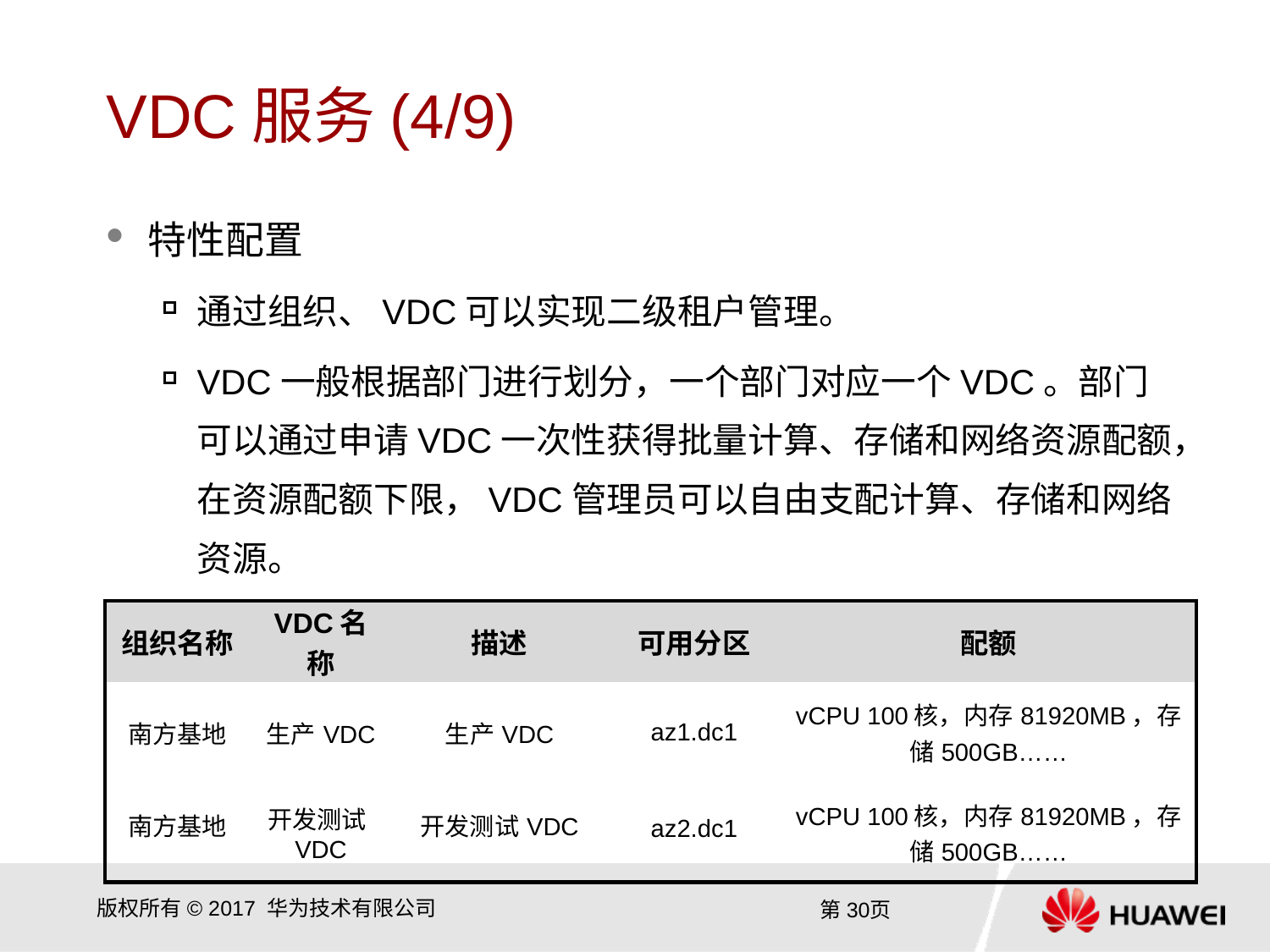

# VDC服务(4/9)
特性配置
通过组织、VDC可以实现二级租户管理。
VDC一般根据部门进行划分，一个部门对应一个VDC。部门可以通过申请VDC一次性获得批量计算、存储和网络资源配额，在资源配额下限，VDC管理员可以自由支配计算、存储和网络资源。
设计样例。
| 组织名称 | VDC名称 | 描述 | 可用分区 | 配额 |
| --- | --- | --- | --- | --- |
| 南方基地 | 生产VDC | 生产VDC | az1.dc1 | vCPU 100核，内存81920MB，存储500GB…… |
| 南方基地 | 开发测试VDC | 开发测试VDC | az2.dc1 | vCPU 100核，内存81920MB，存储500GB…… |